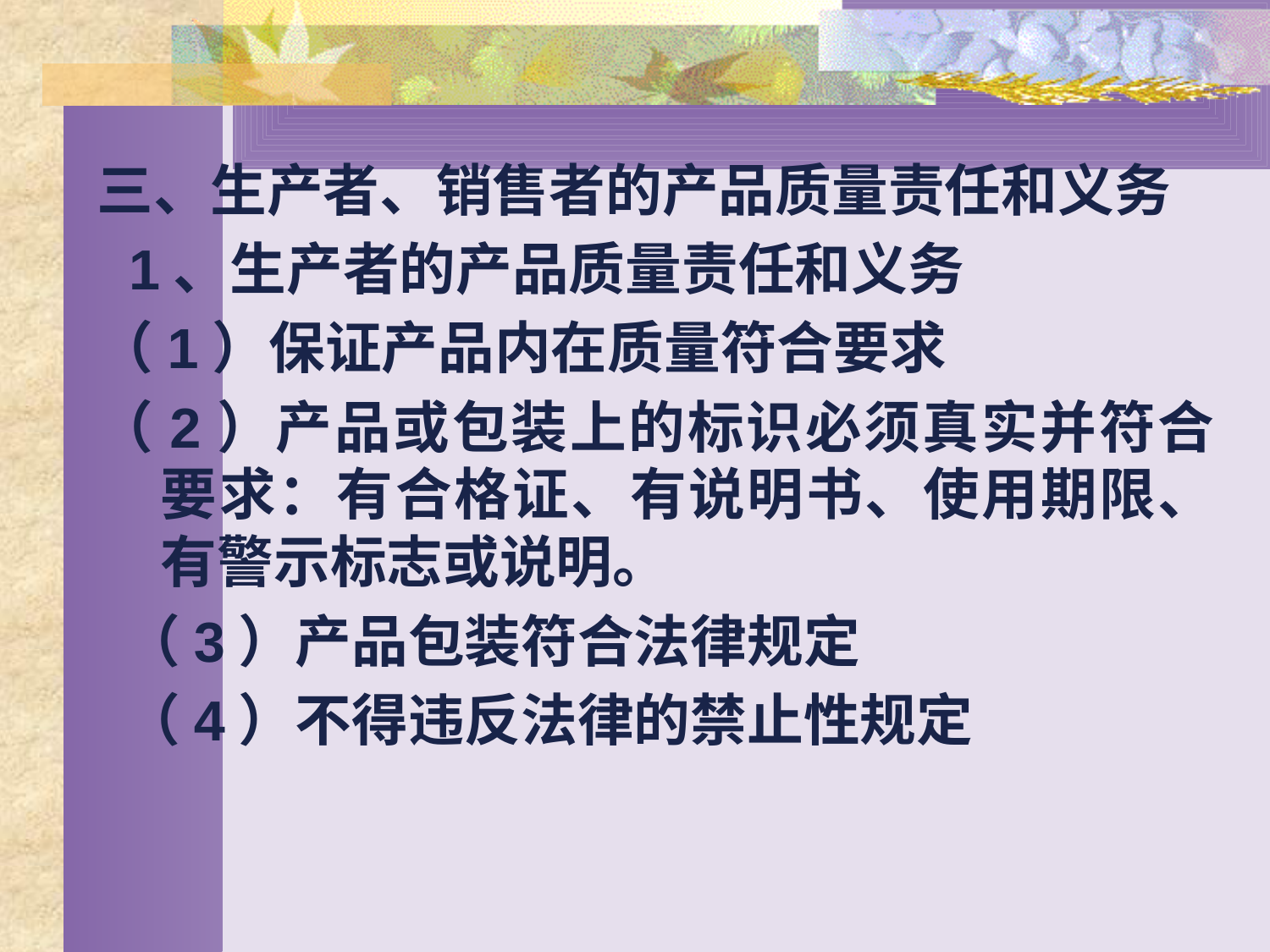

#
三、生产者、销售者的产品质量责任和义务
  1、生产者的产品质量责任和义务
（1）保证产品内在质量符合要求
（2）产品或包装上的标识必须真实并符合要求：有合格证、有说明书、使用期限、有警示标志或说明。
 （3）产品包装符合法律规定
 （4）不得违反法律的禁止性规定